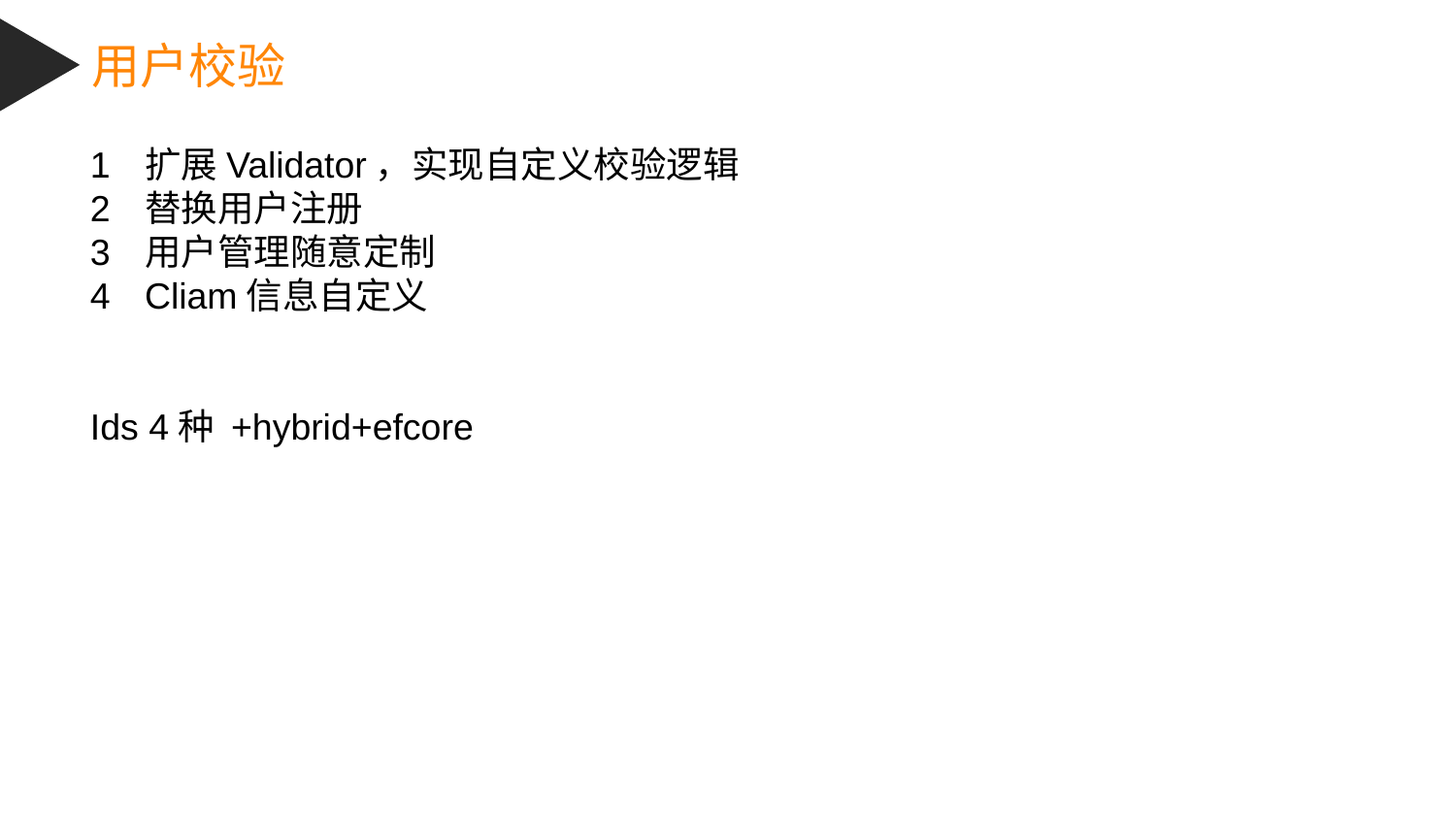

用户校验
扩展Validator，实现自定义校验逻辑
替换用户注册
用户管理随意定制
Cliam信息自定义

Ids 4种 +hybrid+efcore